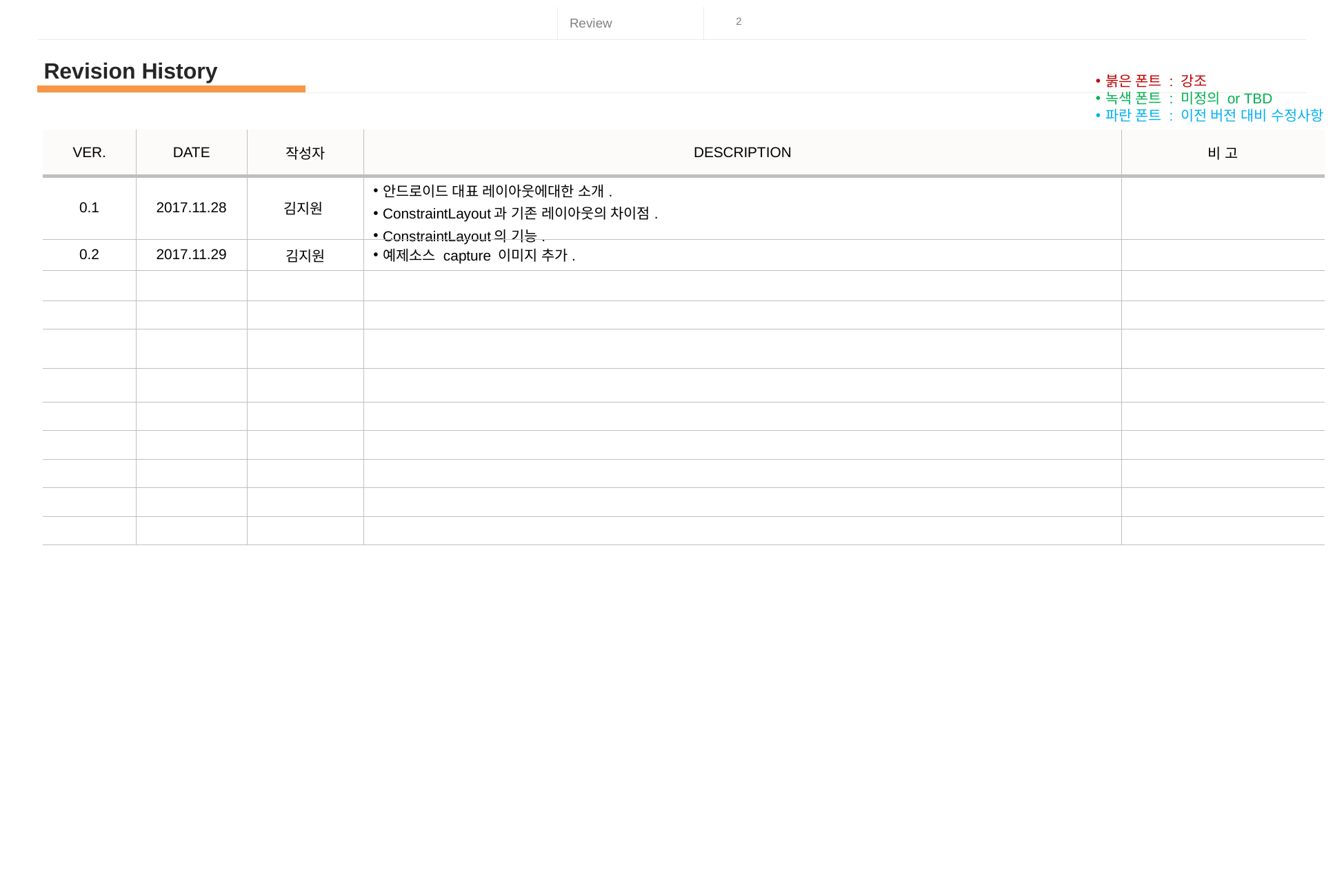

Revision History
붉은 폰트 : 강조
녹색 폰트 : 미정의 or TBD
파란 폰트 : 이전 버전 대비 수정사항
| VER. | DATE | 작성자 | DESCRIPTION | 비 고 |
| --- | --- | --- | --- | --- |
| 0.1 | 2017.11.28 | 김지원 | 안드로이드 대표 레이아웃에대한 소개. ConstraintLayout과 기존 레이아웃의 차이점. ConstraintLayout의 기능. |  |
| 0.2 | 2017.11.29 | 김지원 | 예제소스 capture 이미지 추가. |  |
|  |  |  |  |  |
|  |  |  |  |  |
|  |  |  |  |  |
|  |  |  |  |  |
|  |  |  |  |  |
|  |  |  |  |  |
|  |  |  |  |  |
|  |  |  |  |  |
|  |  |  |  |  |